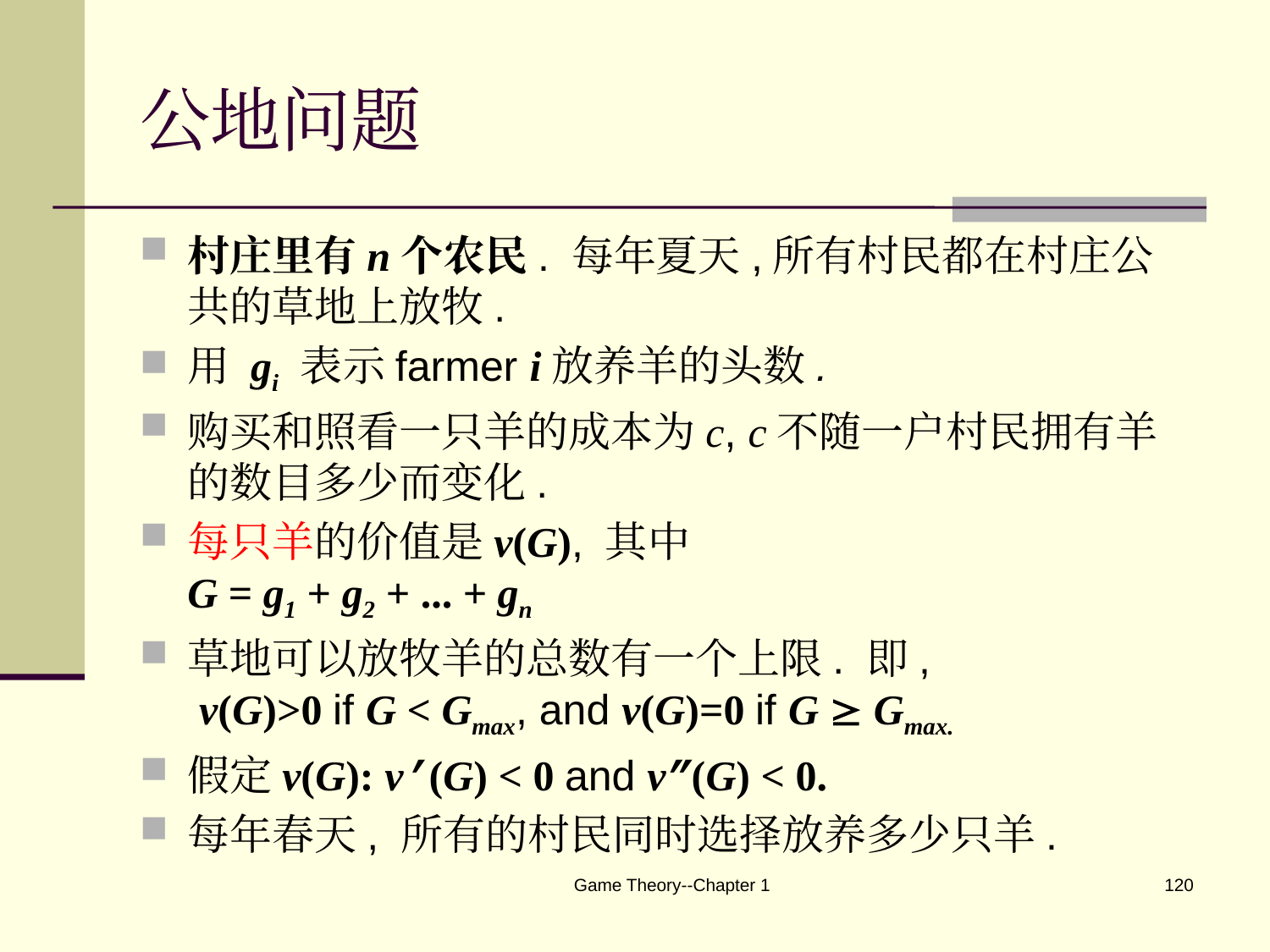

# 公地问题
村庄里有n个农民. 每年夏天,所有村民都在村庄公共的草地上放牧.
用 gi 表示farmer i放养羊的头数.
购买和照看一只羊的成本为c, c不随一户村民拥有羊的数目多少而变化.
每只羊的价值是v(G), 其中
G = g1 + g2 + ... + gn
草地可以放牧羊的总数有一个上限. 即,
 v(G)>0 if G < Gmax, and v(G)=0 if G ≥ Gmax.
假定v(G): v’(G) < 0 and v”(G) < 0.
每年春天, 所有的村民同时选择放养多少只羊.
Game Theory--Chapter 1
120